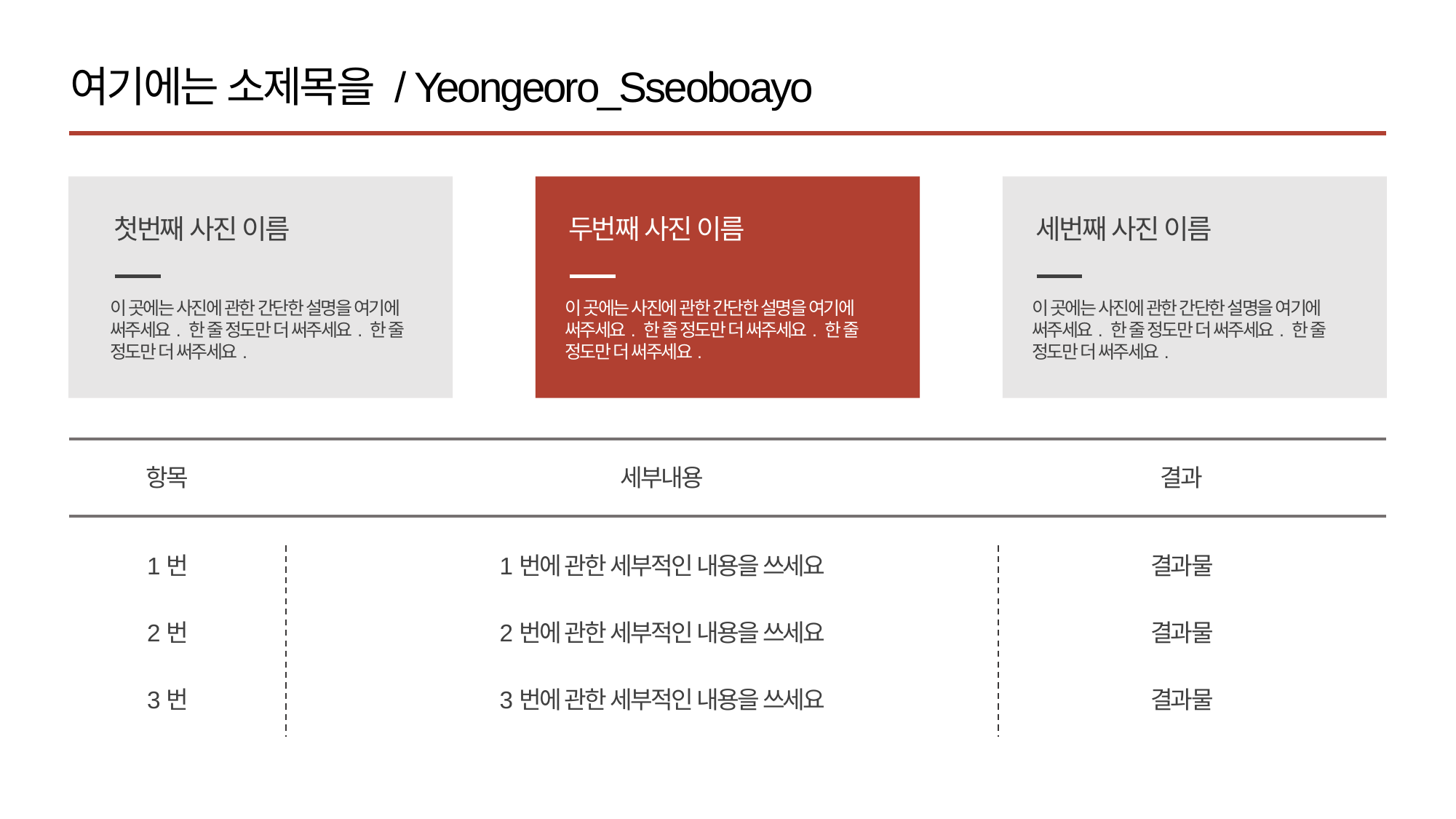

여기에는 소제목을 / Yeongeoro_Sseoboayo

첫번째 사진 이름
이 곳에는 사진에 관한 간단한 설명을 여기에 써주세요. 한 줄 정도만 더 써주세요. 한 줄 정도만 더 써주세요.

두번째 사진 이름
이 곳에는 사진에 관한 간단한 설명을 여기에 써주세요. 한 줄 정도만 더 써주세요. 한 줄 정도만 더 써주세요.

세번째 사진 이름
이 곳에는 사진에 관한 간단한 설명을 여기에 써주세요. 한 줄 정도만 더 써주세요. 한 줄 정도만 더 써주세요.
항목
세부내용
결과
1번
1번에 관한 세부적인 내용을 쓰세요
결과물
2번
2번에 관한 세부적인 내용을 쓰세요
결과물
3번
3번에 관한 세부적인 내용을 쓰세요
결과물